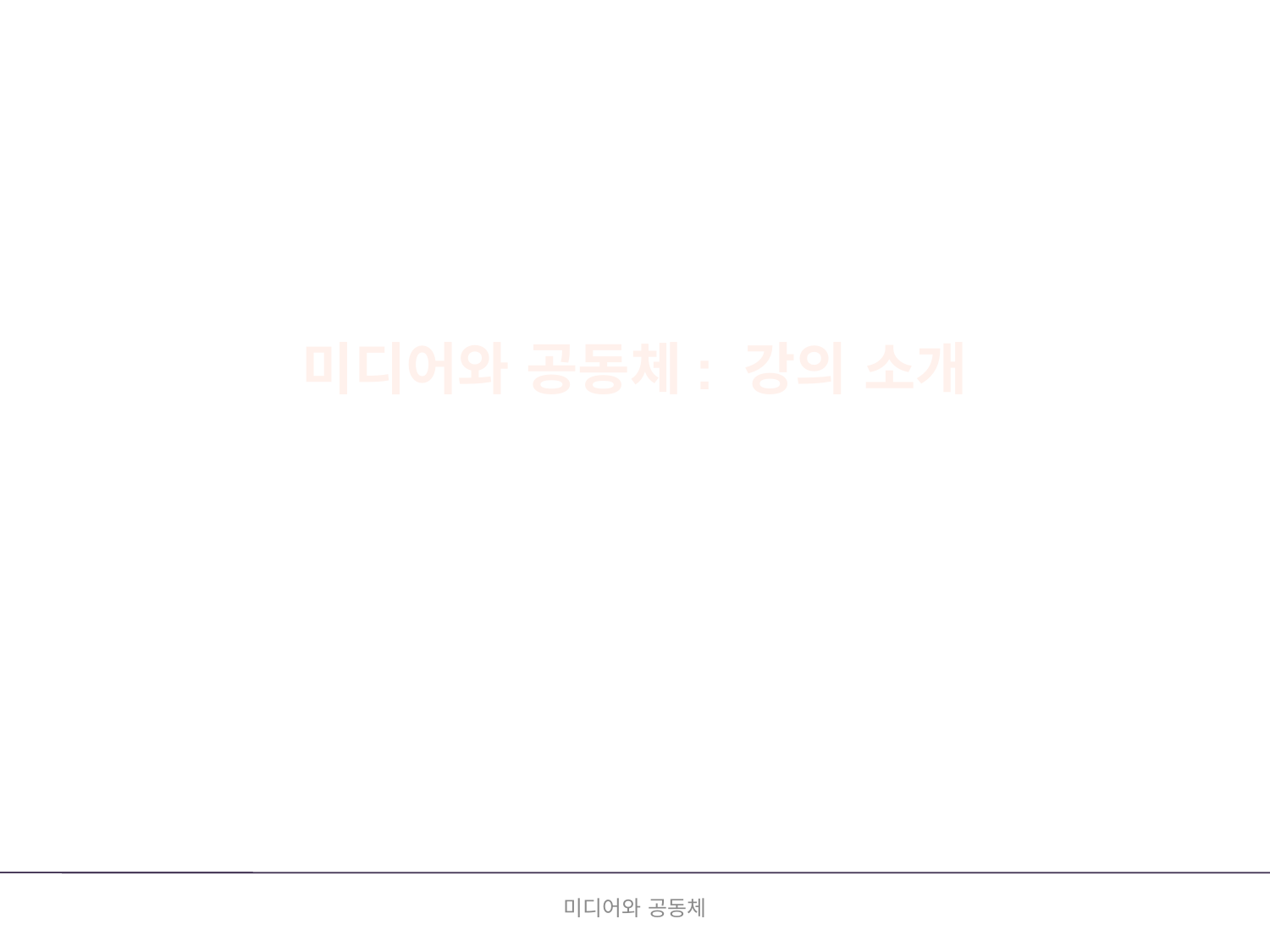

# 미디어와 공동체: 강의 소개
미디어와 공동체